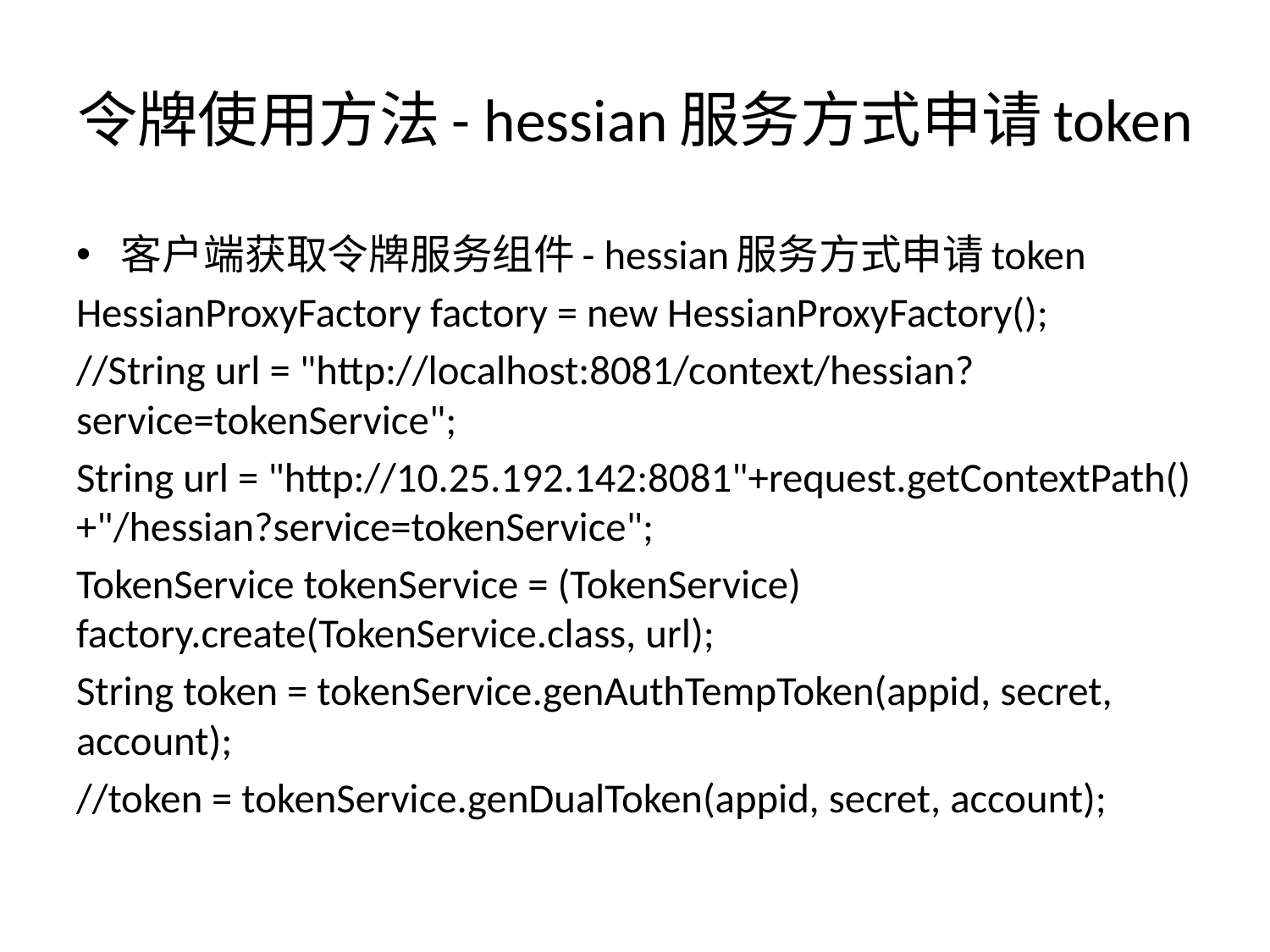

# 令牌使用方法- hessian服务方式申请token
客户端获取令牌服务组件- hessian服务方式申请token
HessianProxyFactory factory = new HessianProxyFactory();
//String url = "http://localhost:8081/context/hessian?service=tokenService";
String url = "http://10.25.192.142:8081"+request.getContextPath()+"/hessian?service=tokenService";
TokenService tokenService = (TokenService) factory.create(TokenService.class, url);
String token = tokenService.genAuthTempToken(appid, secret, account);
//token = tokenService.genDualToken(appid, secret, account);